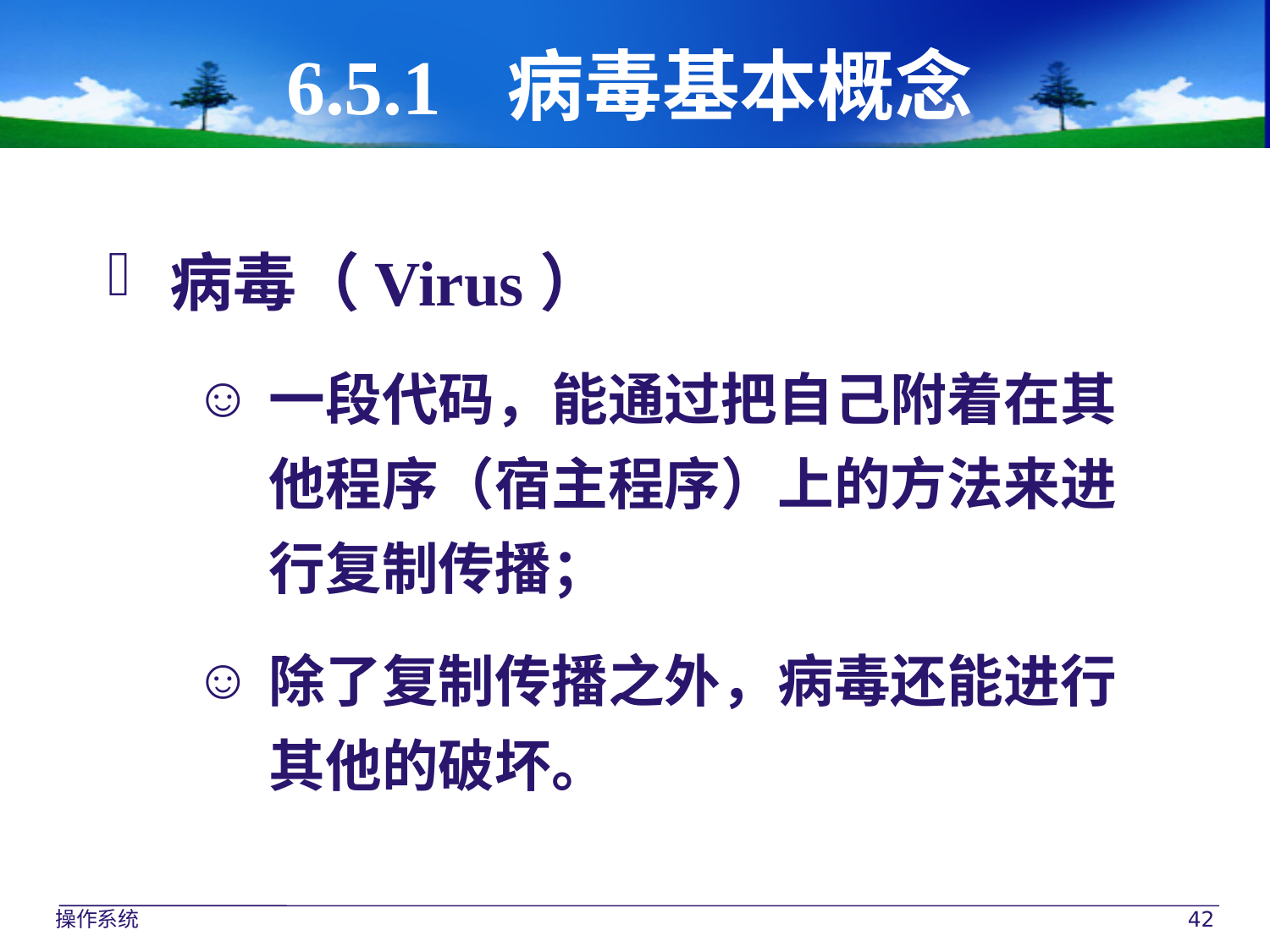

# 6.5.1 病毒基本概念
病毒（Virus）
一段代码，能通过把自己附着在其他程序（宿主程序）上的方法来进行复制传播；
除了复制传播之外，病毒还能进行其他的破坏。
操作系统
42